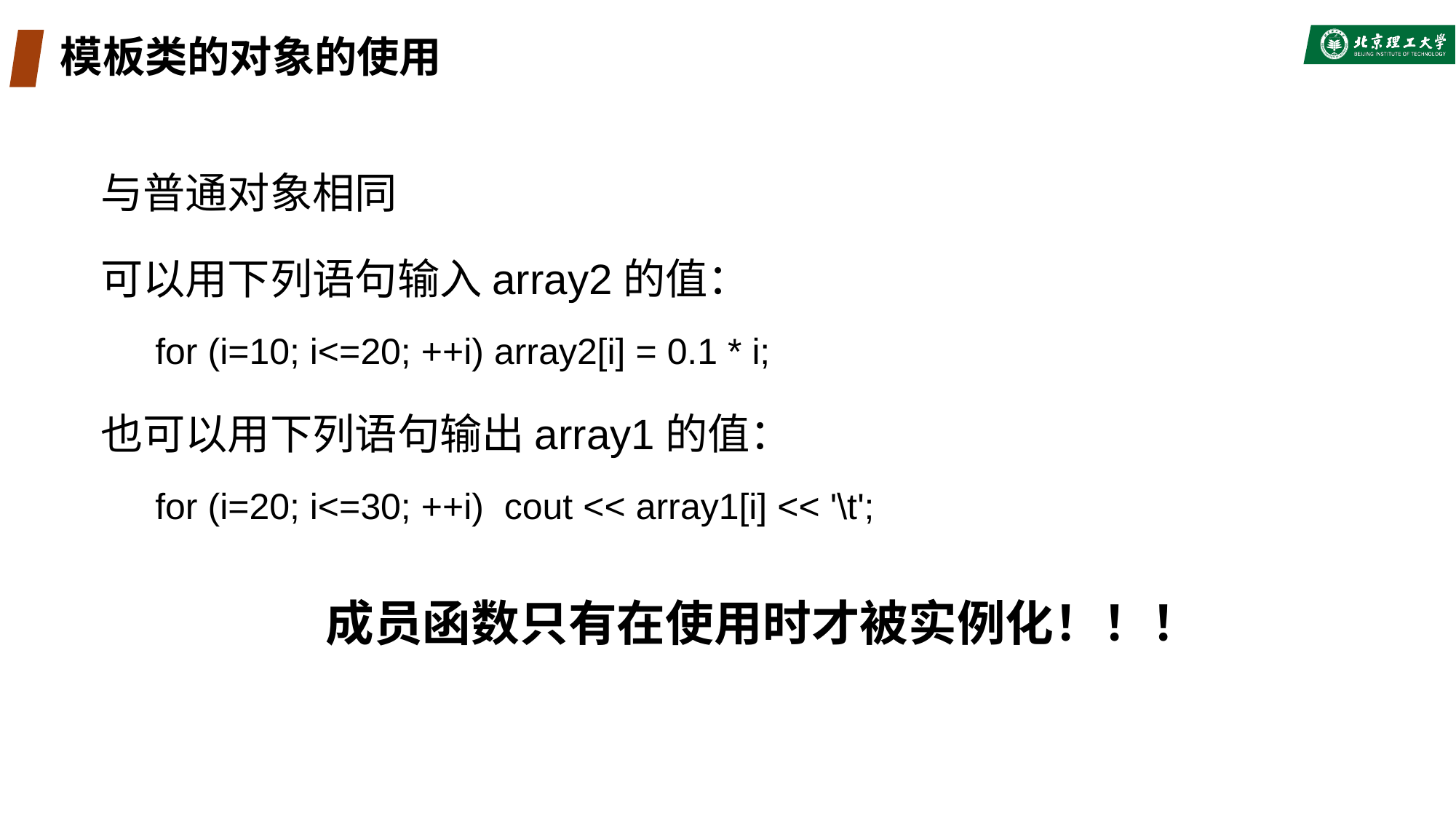

# 模板类的对象的使用
与普通对象相同
可以用下列语句输入array2的值：
for (i=10; i<=20; ++i) array2[i] = 0.1 * i;
也可以用下列语句输出array1的值：
for (i=20; i<=30; ++i)  cout << array1[i] << '\t';
成员函数只有在使用时才被实例化！！！